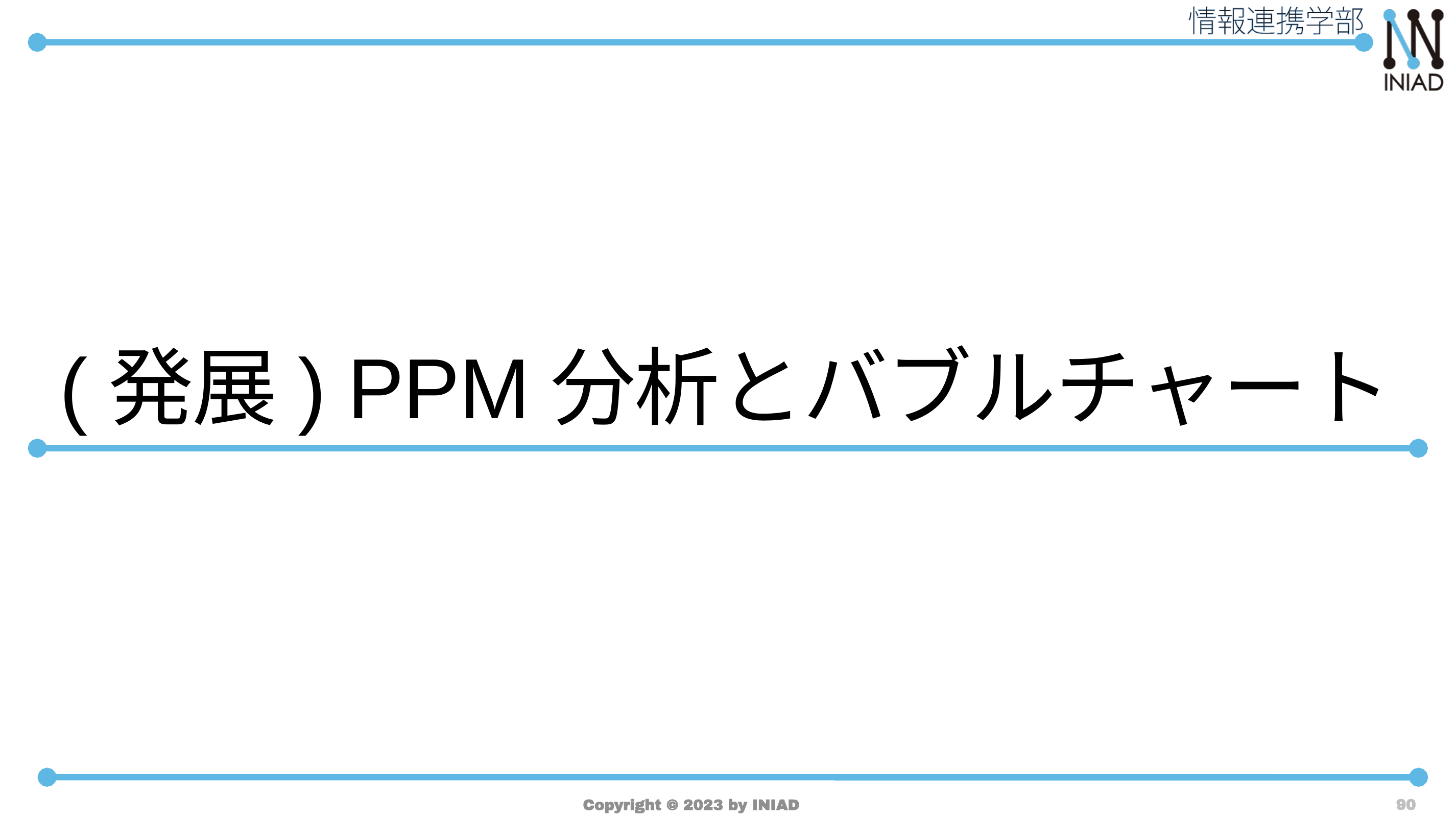

# (発展) PPM分析とバブルチャート

90
Copyright © 2023 by INIAD